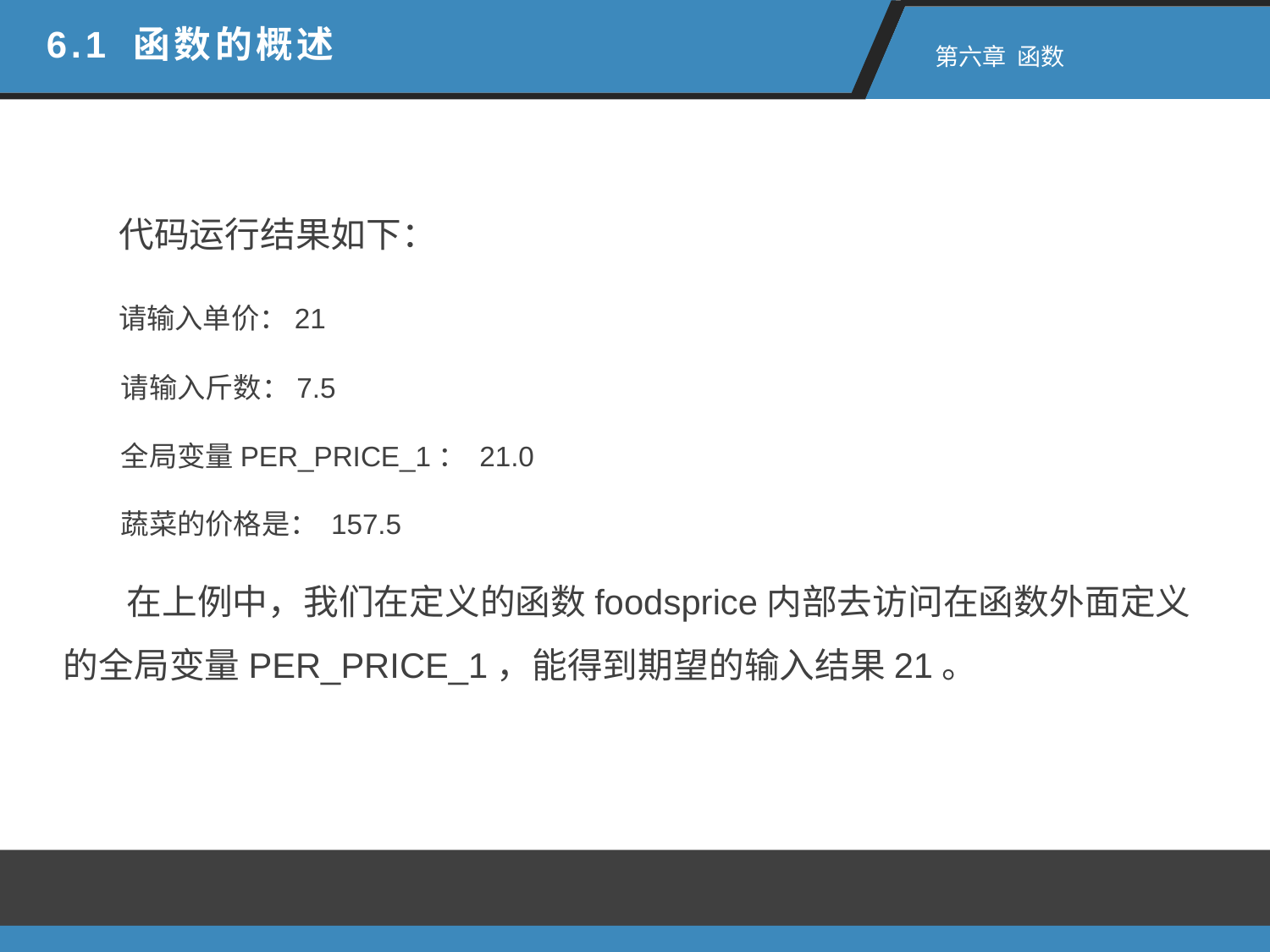

6.1 函数的概述
  第六章  函数
      代码运行结果如下：
      请输入单价：21
        请输入斤数：7.5
        全局变量PER_PRICE_1： 21.0
        蔬菜的价格是： 157.5
       在上例中，我们在定义的函数foodsprice内部去访问在函数外面定义的全局变量PER_PRICE_1，能得到期望的输入结果21。